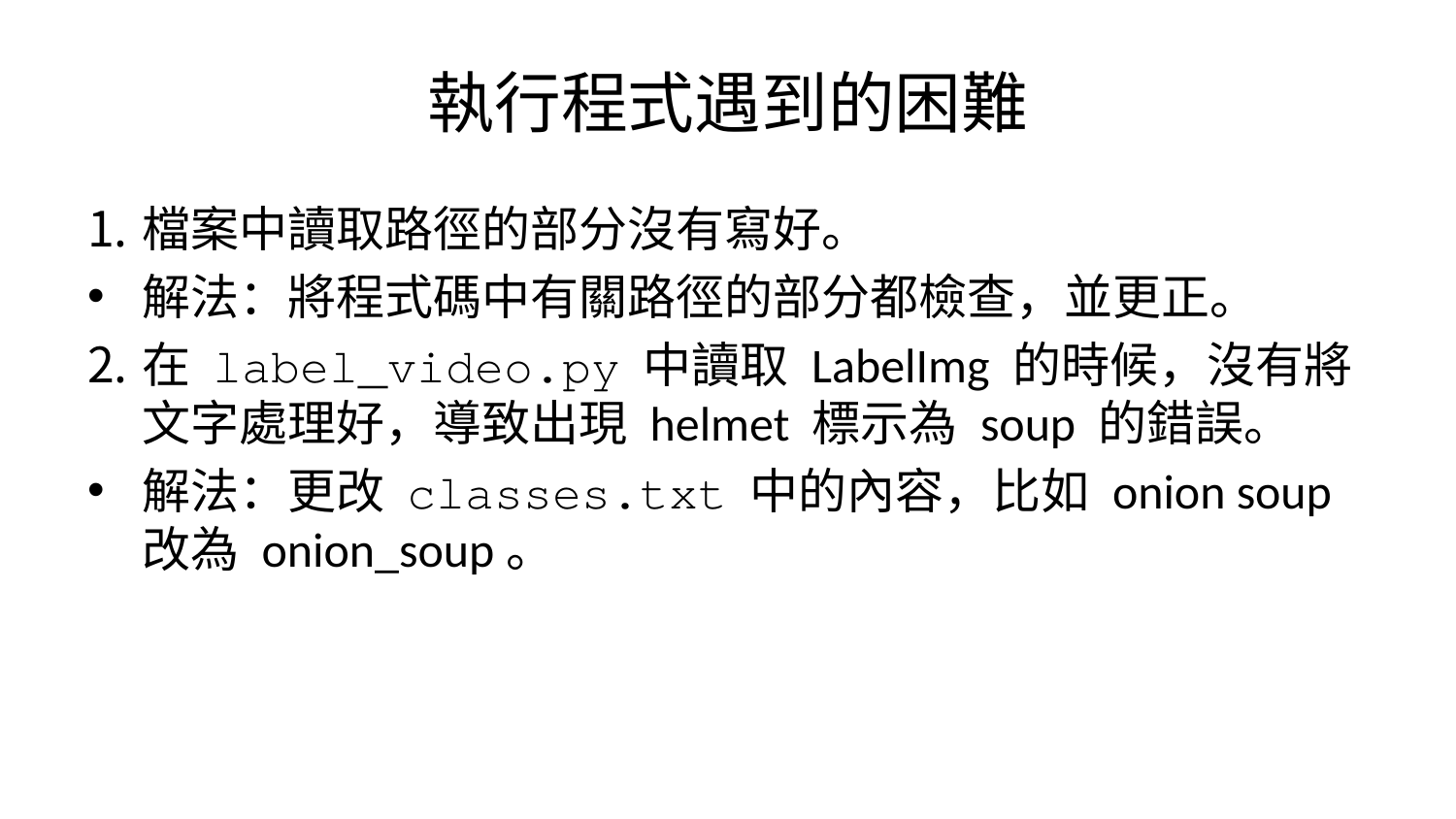

# 執行程式遇到的困難
檔案中讀取路徑的部分沒有寫好。
解法：將程式碼中有關路徑的部分都檢查，並更正。
在 label_video.py 中讀取 LabelImg 的時候，沒有將文字處理好，導致出現 helmet 標示為 soup 的錯誤。
解法：更改 classes.txt 中的內容，比如 onion soup 改為 onion_soup。